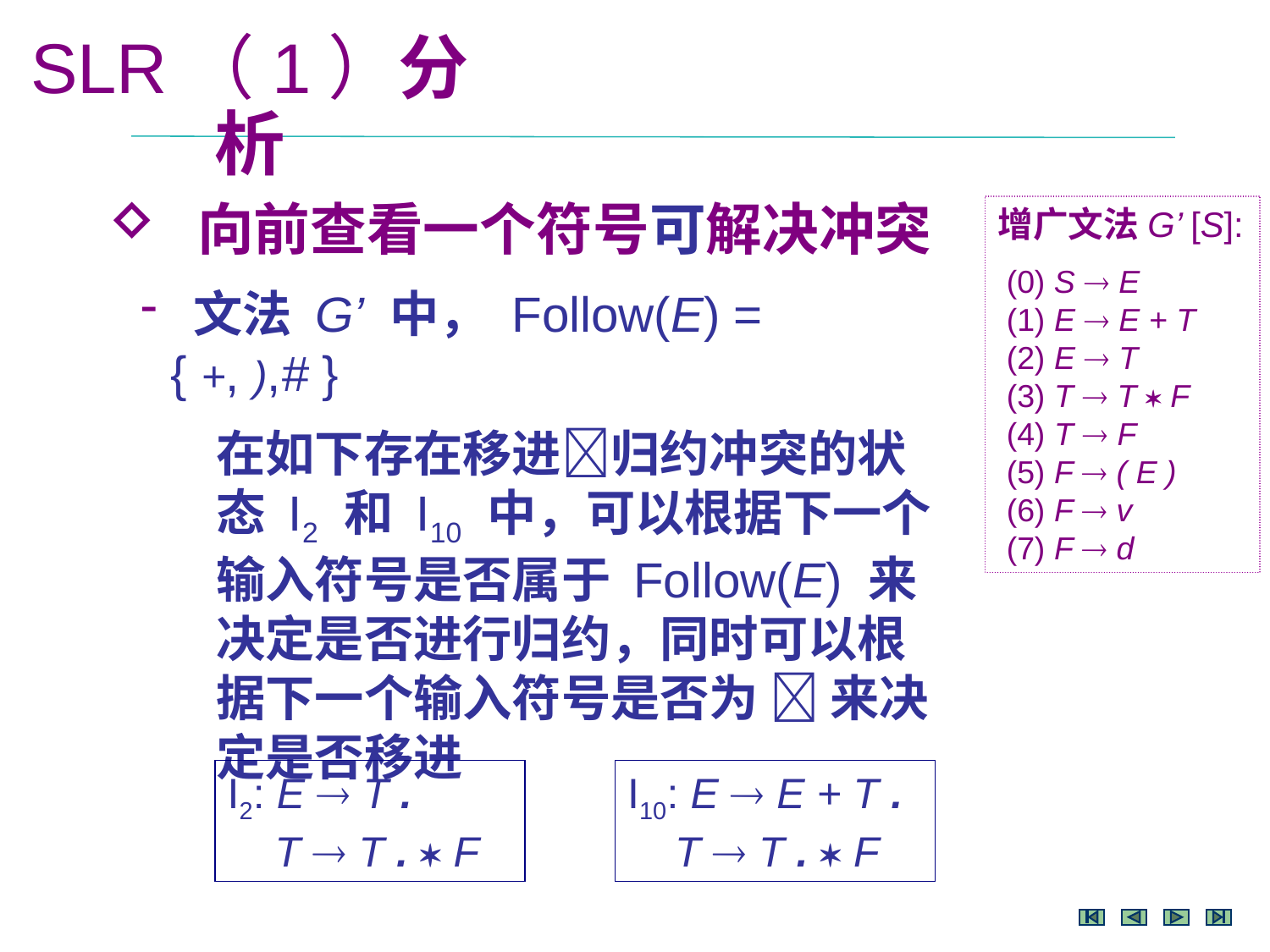

SLR（1）分析
  向前查看一个符号可解决冲突

 文法 G’ 中， Follow(E) = { +, ),# }

   在如下存在移进−归约冲突的状
   态 I2 和 I10 中，可以根据下一个
   输入符号是否属于 Follow(E) 来
   决定是否进行归约，同时可以根
   据下一个输入符号是否为 ∗ 来决
   定是否移进
增广文法G’ [S]:

 (0) S → E
 (1) E → E + T
 (2) E → T
 (3) T → T ∗ F
 (4) T → F
 (5) F → ( E )
 (6) F → v
 (7) F → d
I2: E → T .
    T → T . ∗ F
I10: E → E + T .
    T → T . ∗ F